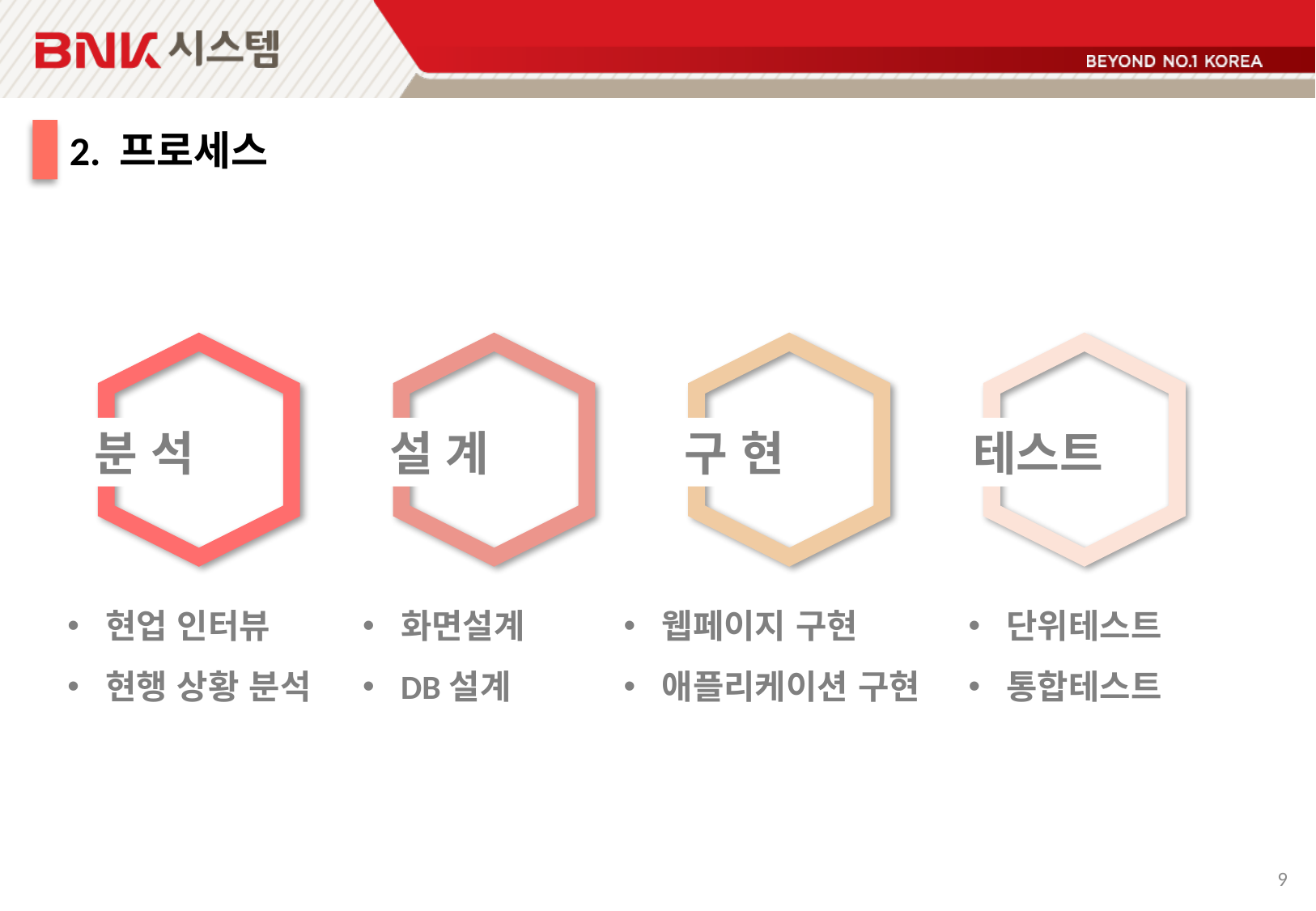

2. 프로세스

테스트
분 석
설 계
구 현
단위테스트
통합테스트
현업 인터뷰
현행 상황 분석
화면설계
DB설계
웹페이지 구현
애플리케이션 구현
9